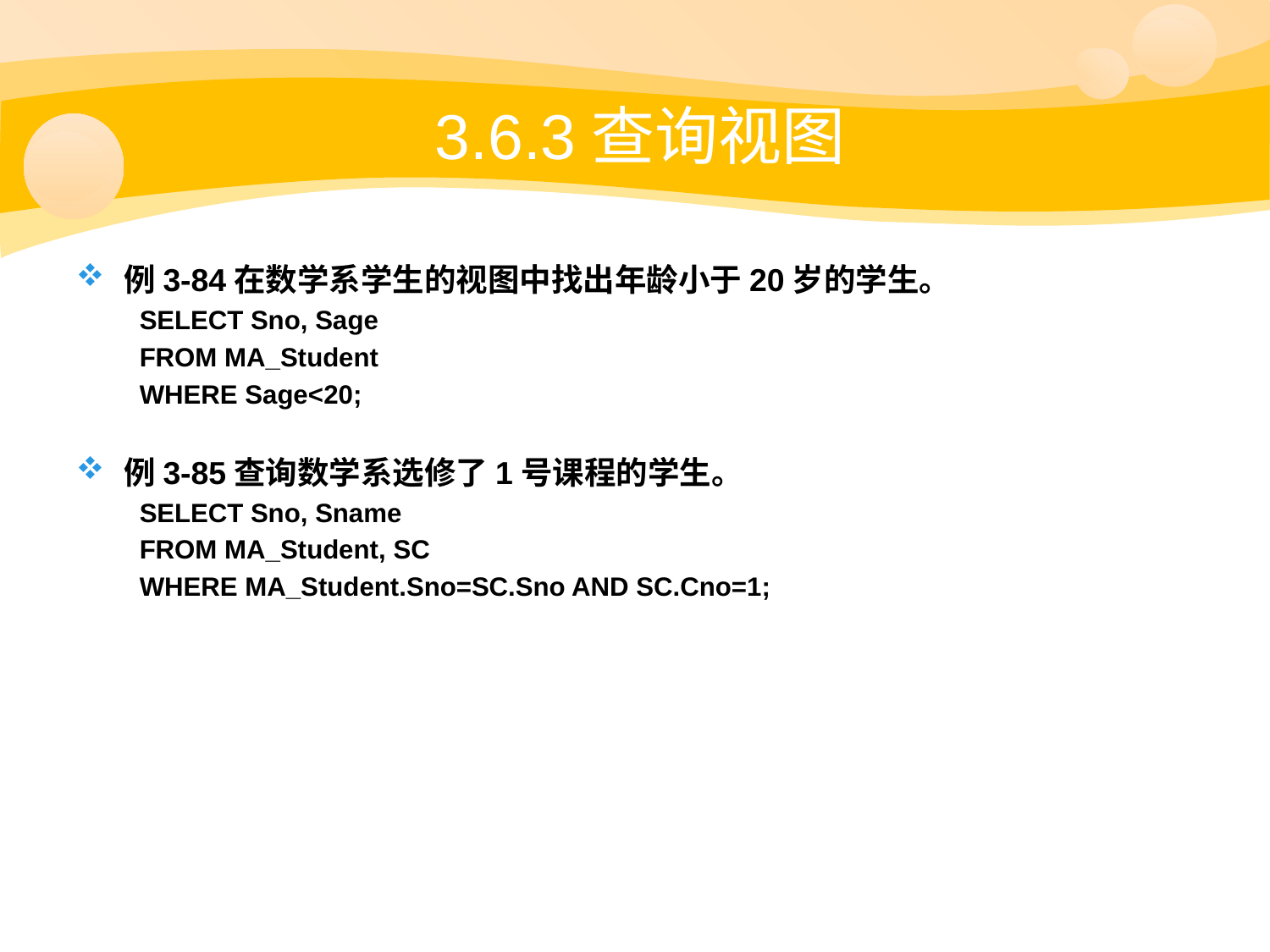

# 3.6.3查询视图
例3-84在数学系学生的视图中找出年龄小于20岁的学生。
SELECT Sno, Sage
FROM MA_Student
WHERE Sage<20;

例3-85查询数学系选修了1号课程的学生。
SELECT Sno, Sname
FROM MA_Student, SC
WHERE MA_Student.Sno=SC.Sno AND SC.Cno=1;